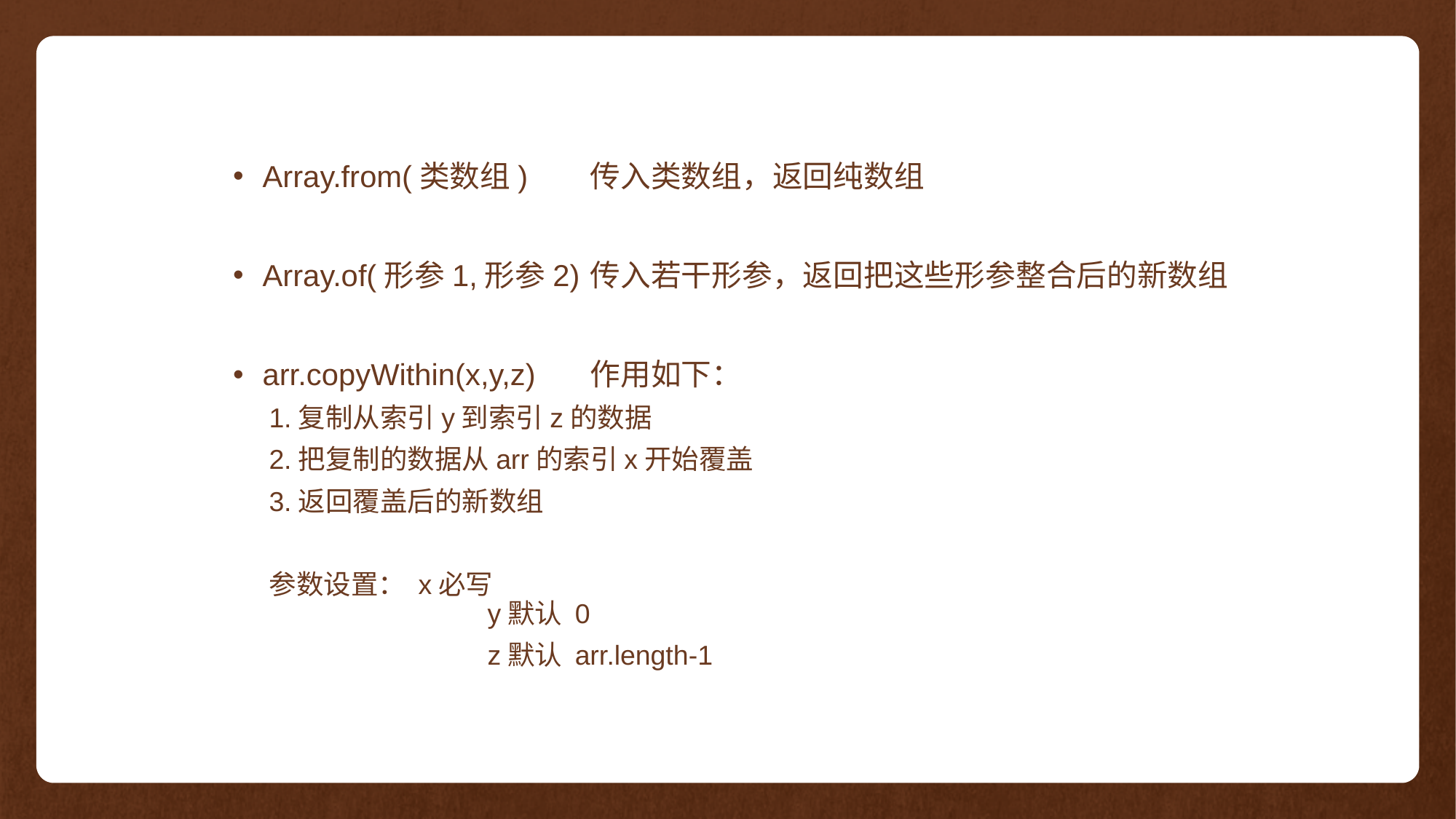

Array.from(类数组)	传入类数组，返回纯数组

Array.of(形参1,形参2)	传入若干形参，返回把这些形参整合后的新数组

arr.copyWithin(x,y,z)	作用如下：
1.复制从索引y到索引z的数据
2.把复制的数据从arr的索引x开始覆盖
3.返回覆盖后的新数组

参数设置： x必写
		y默认 0
		z默认 arr.length-1